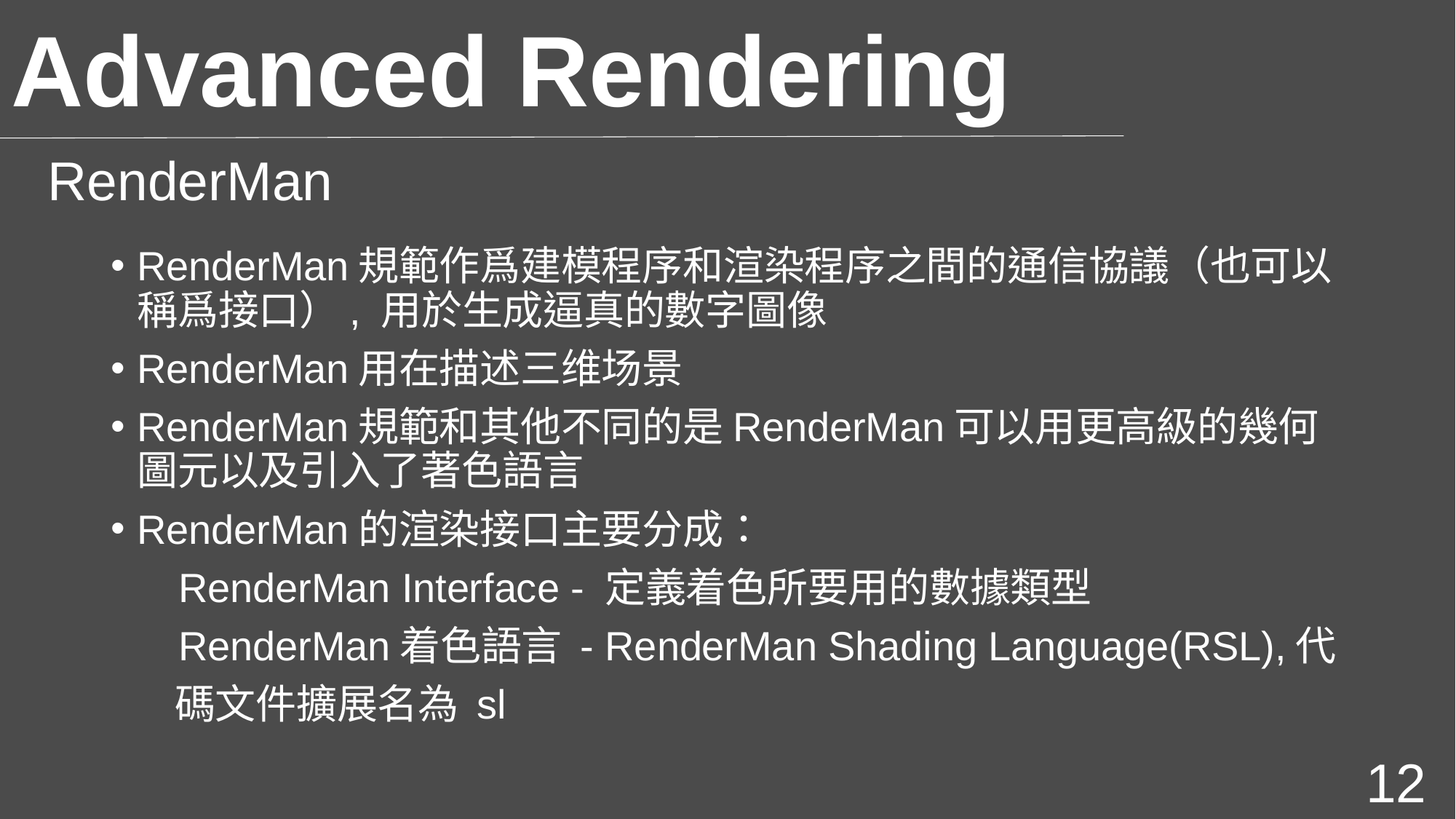

Advanced Rendering
RenderMan
RenderMan規範作爲建模程序和渲染程序之間的通信協議（也可以稱爲接口）, 用於生成逼真的數字圖像
RenderMan用在描述三维场景
RenderMan規範和其他不同的是RenderMan可以用更高級的幾何圖元以及引入了著色語言
RenderMan的渲染接口主要分成：
      RenderMan Interface - 定義着色所要用的數據類型
      RenderMan着色語言 - RenderMan Shading Language(RSL),代
      碼文件擴展名為 sl
12